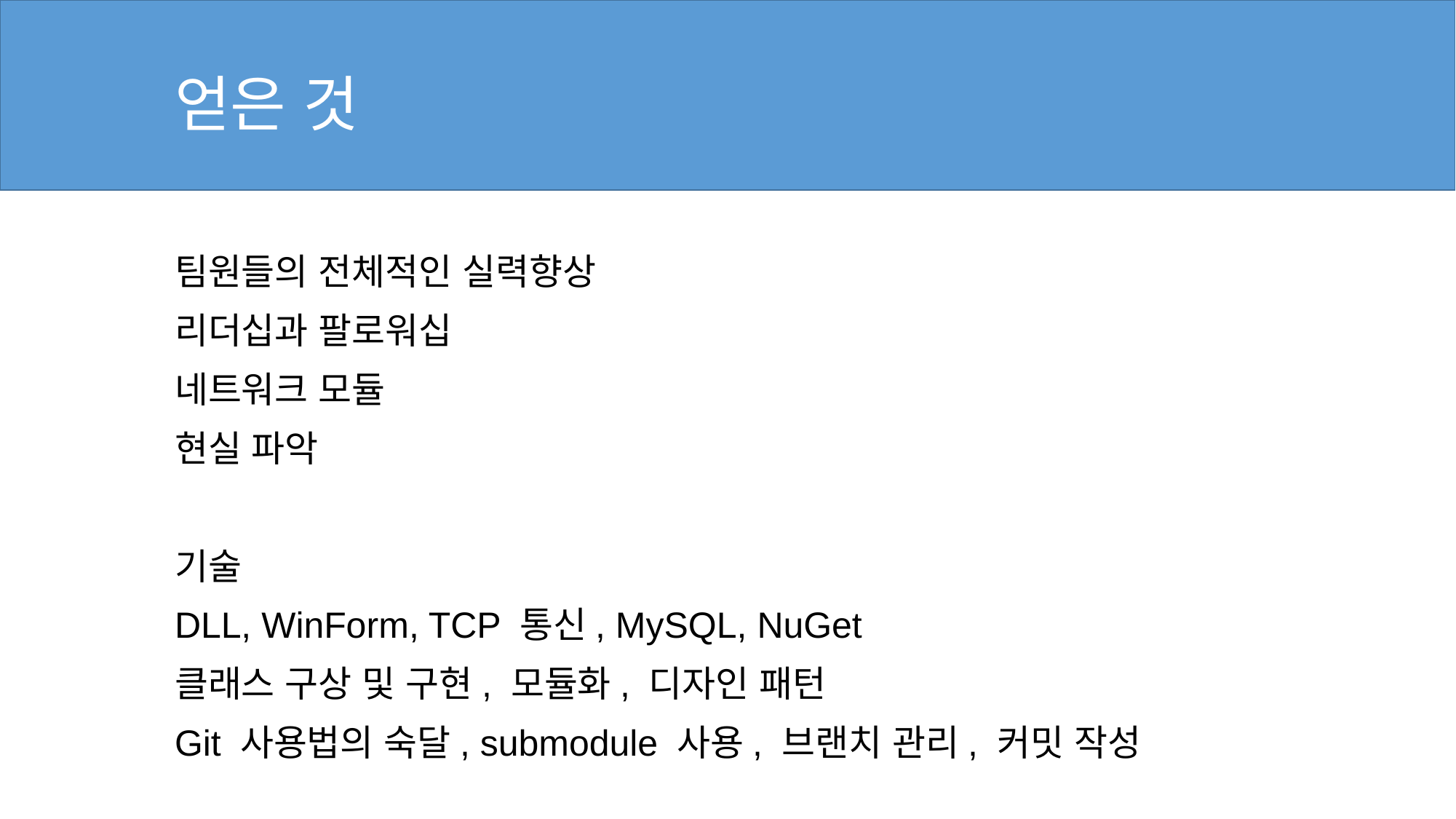

# 얻은 것
팀원들의 전체적인 실력향상
리더십과 팔로워십
네트워크 모듈
현실 파악

기술
DLL, WinForm, TCP 통신, MySQL, NuGet
클래스 구상 및 구현, 모듈화, 디자인 패턴
Git 사용법의 숙달, submodule 사용, 브랜치 관리, 커밋 작성